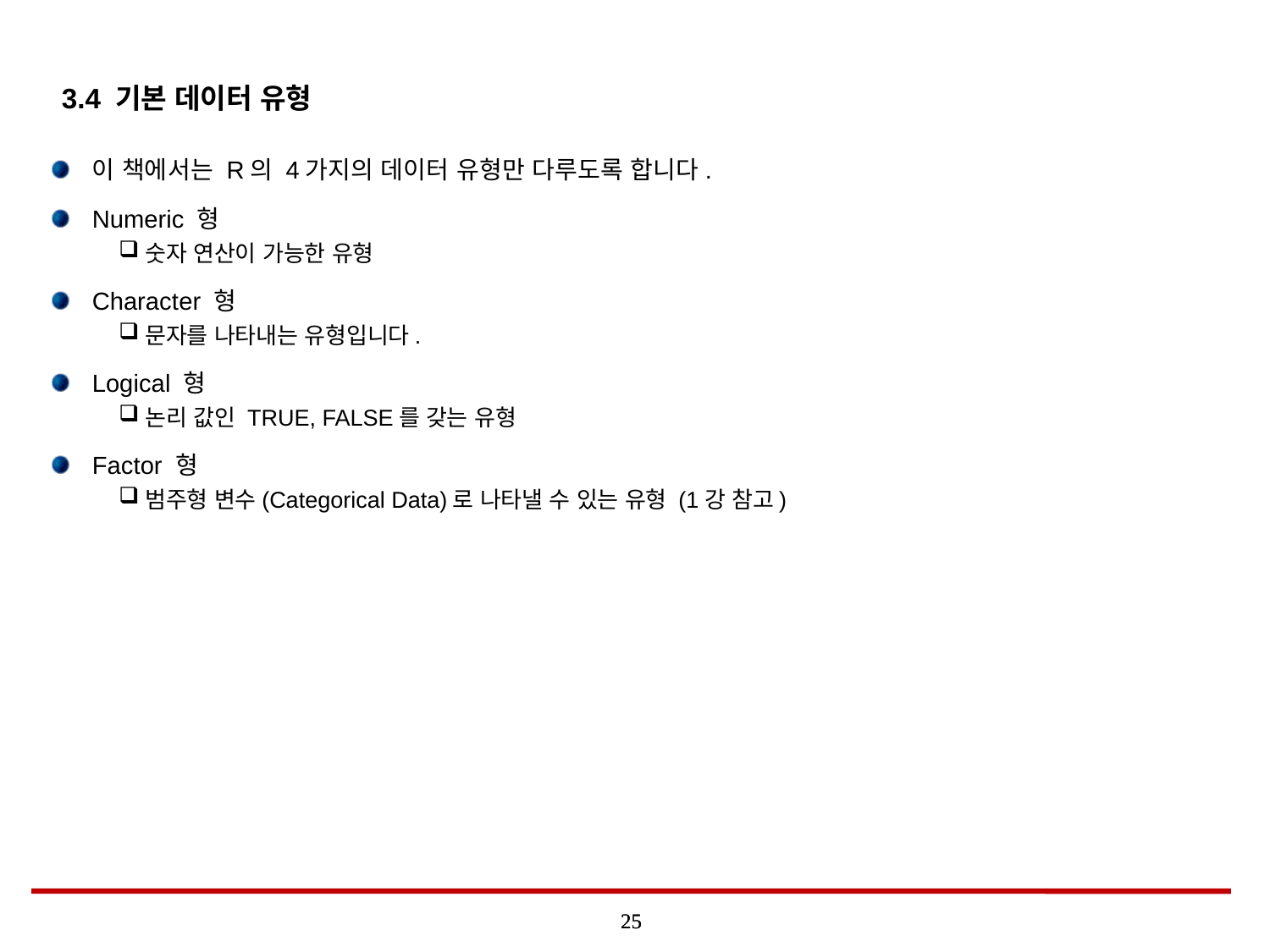

# 3.4 기본 데이터 유형
이 책에서는 R의 4가지의 데이터 유형만 다루도록 합니다.
Numeric 형
숫자 연산이 가능한 유형
Character 형
문자를 나타내는 유형입니다.
Logical 형
논리 값인 TRUE, FALSE를 갖는 유형
Factor 형
범주형 변수(Categorical Data)로 나타낼 수 있는 유형 (1강 참고)